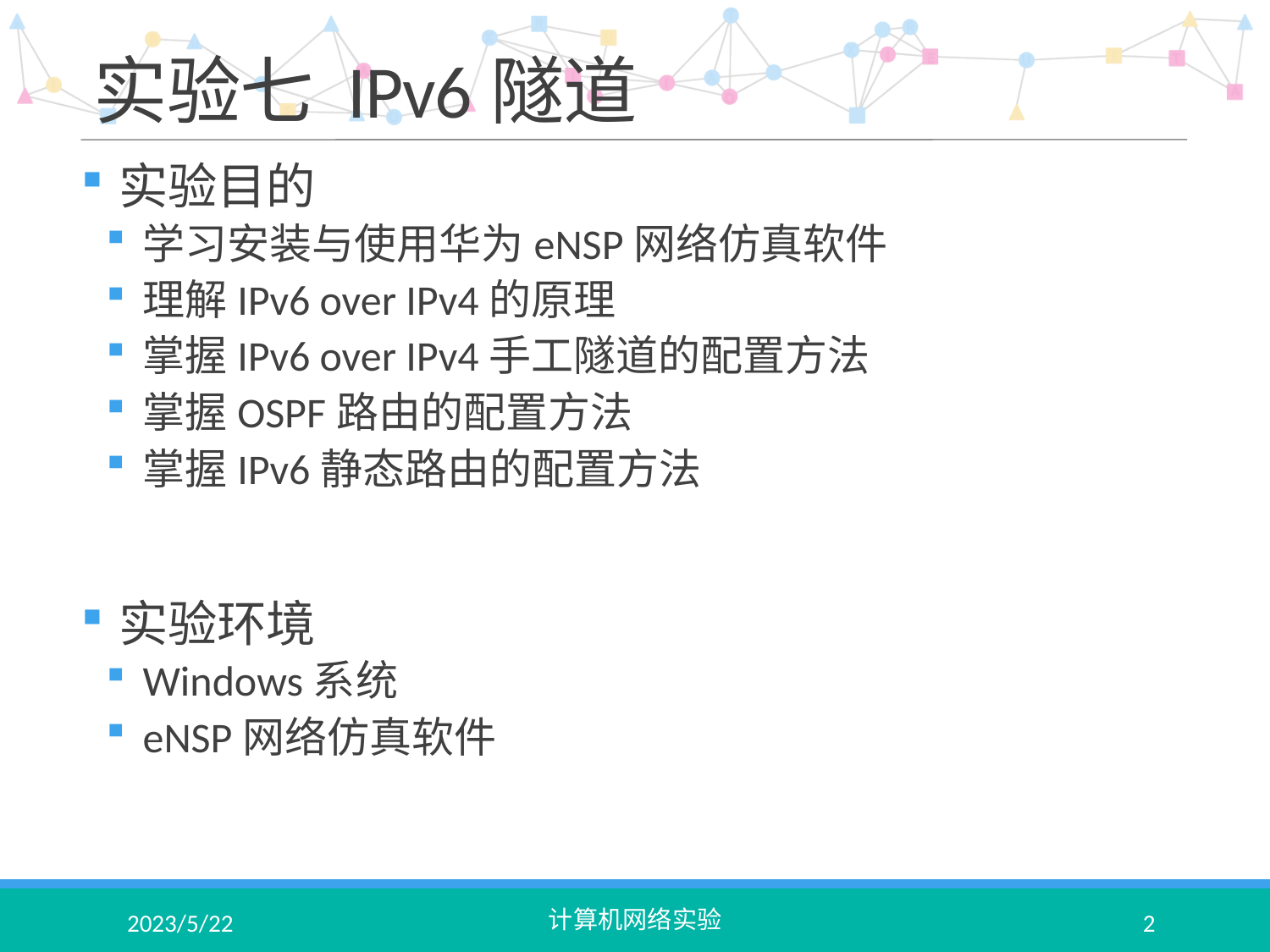

# 实验七 IPv6隧道
实验目的
学习安装与使用华为eNSP网络仿真软件
理解IPv6 over IPv4的原理
掌握IPv6 over IPv4手工隧道的配置方法
掌握OSPF路由的配置方法
掌握IPv6静态路由的配置方法

实验环境
Windows系统
eNSP网络仿真软件
2023/5/22
计算机网络实验
2